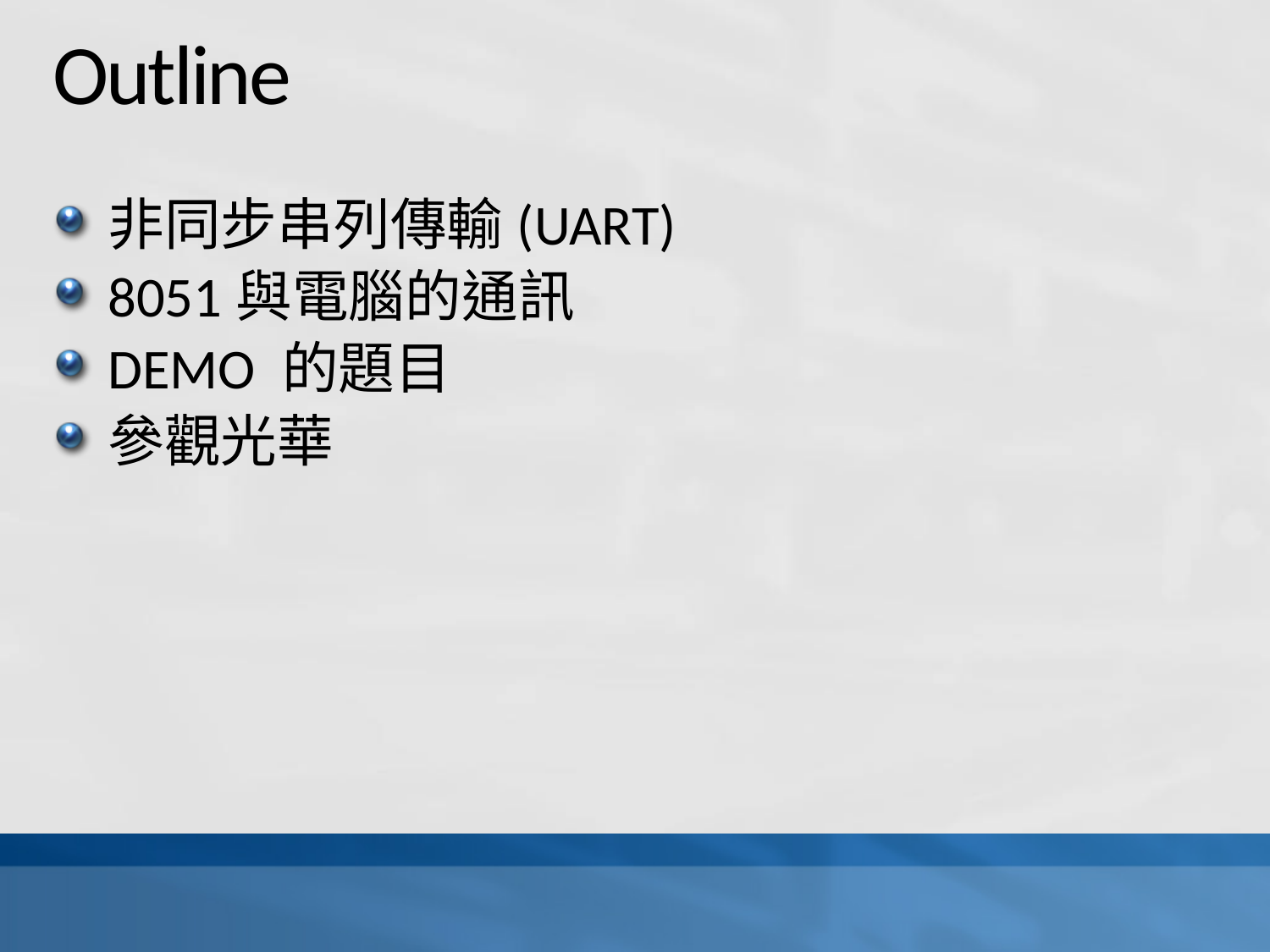

# Outline
非同步串列傳輸(UART)
8051與電腦的通訊
DEMO 的題目
參觀光華